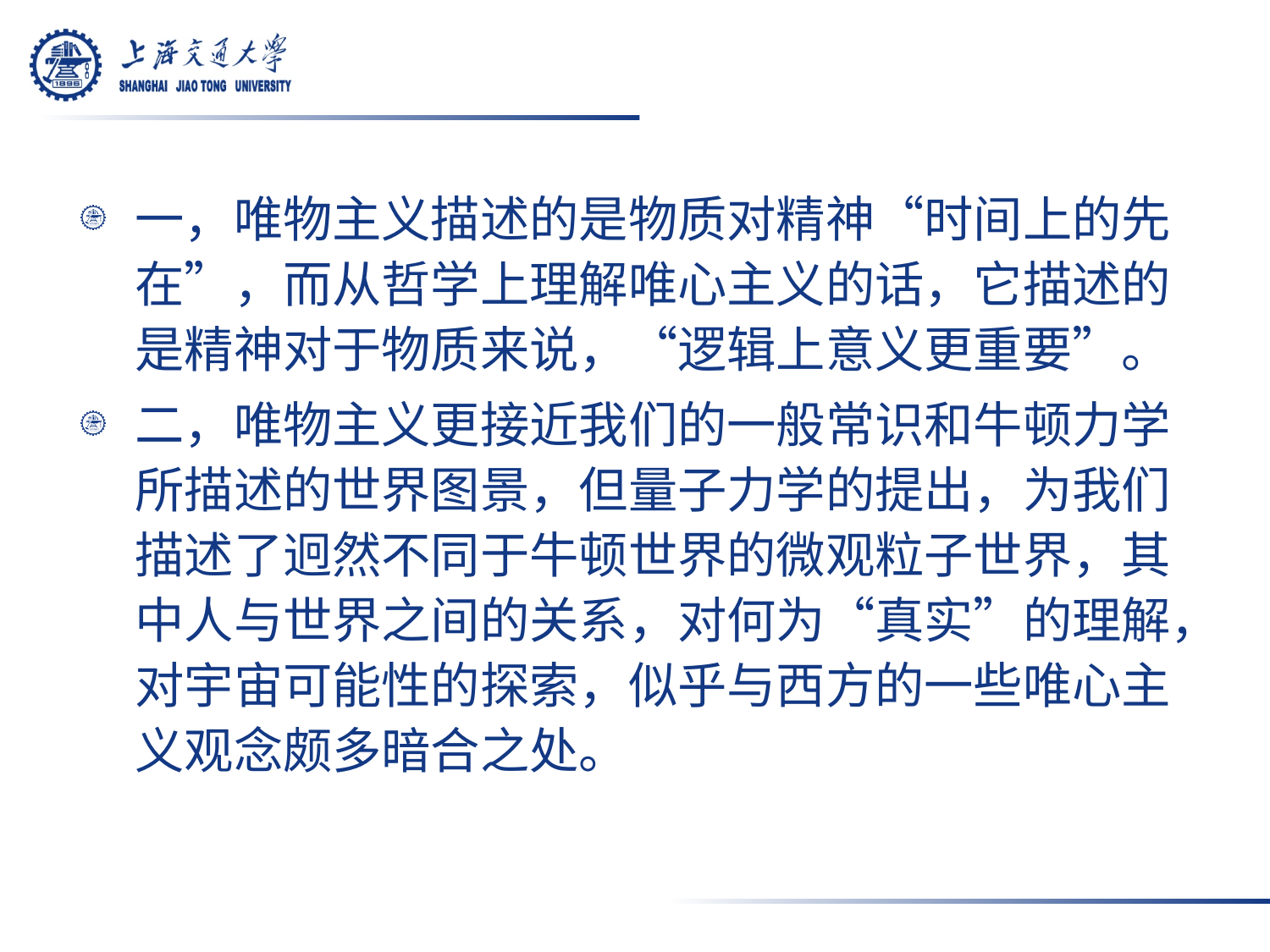

#
一，唯物主义描述的是物质对精神“时间上的先在”，而从哲学上理解唯心主义的话，它描述的是精神对于物质来说，“逻辑上意义更重要”。
二，唯物主义更接近我们的一般常识和牛顿力学所描述的世界图景，但量子力学的提出，为我们描述了迥然不同于牛顿世界的微观粒子世界，其中人与世界之间的关系，对何为“真实”的理解，对宇宙可能性的探索，似乎与西方的一些唯心主义观念颇多暗合之处。